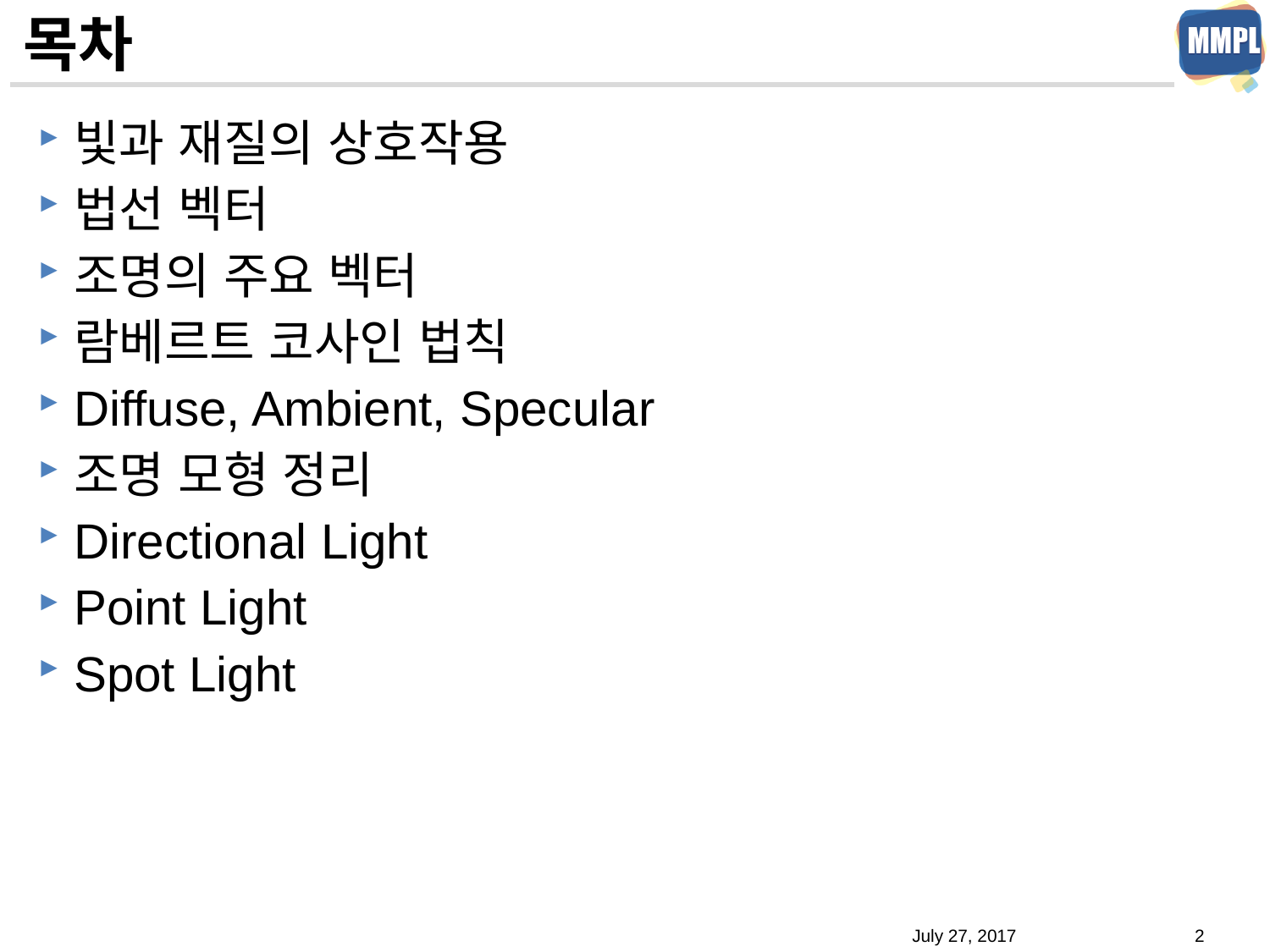

# 목차
빛과 재질의 상호작용
법선 벡터
조명의 주요 벡터
람베르트 코사인 법칙
Diffuse, Ambient, Specular
조명 모형 정리
Directional Light
Point Light
Spot Light
July 27, 2017
2